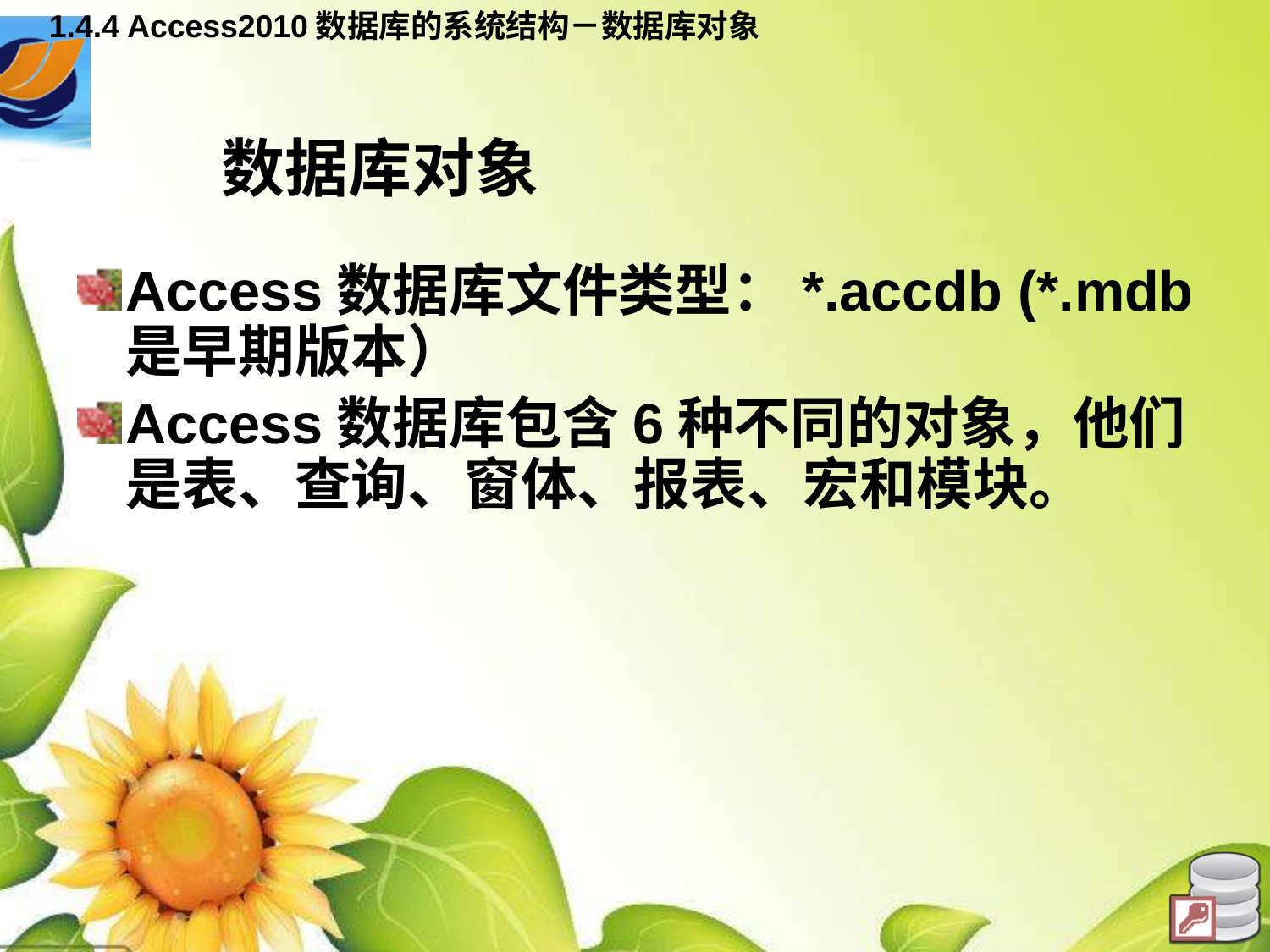

1.4.4 Access2010数据库的系统结构－数据库对象
# 数据库对象
Access数据库文件类型：*.accdb (*.mdb是早期版本）
Access数据库包含6种不同的对象，他们是表、查询、窗体、报表、宏和模块。